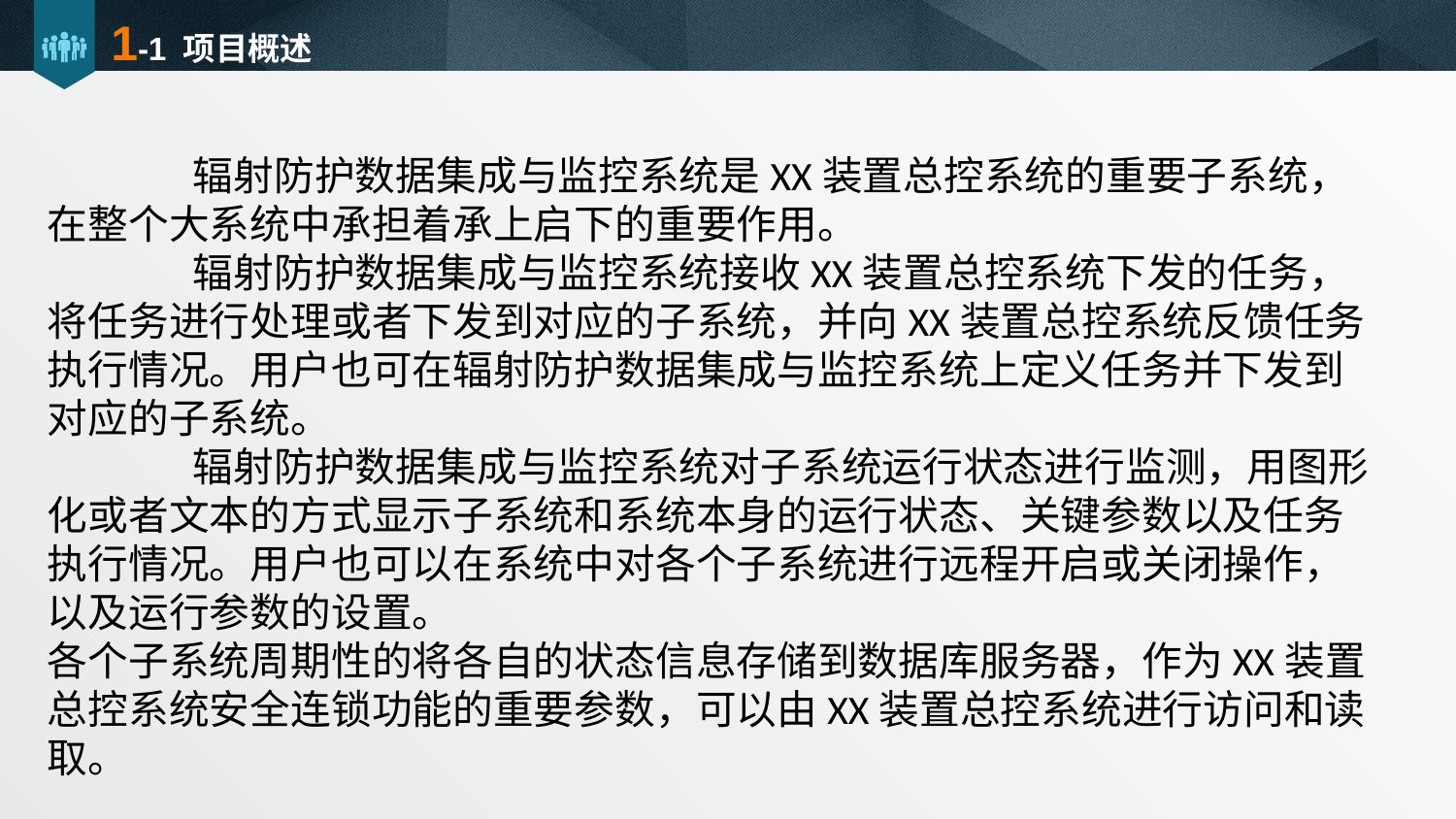

# 1-1 项目概述

	辐射防护数据集成与监控系统是XX装置总控系统的重要子系统，在整个大系统中承担着承上启下的重要作用。
	辐射防护数据集成与监控系统接收XX装置总控系统下发的任务，将任务进行处理或者下发到对应的子系统，并向XX装置总控系统反馈任务执行情况。用户也可在辐射防护数据集成与监控系统上定义任务并下发到对应的子系统。
	辐射防护数据集成与监控系统对子系统运行状态进行监测，用图形化或者文本的方式显示子系统和系统本身的运行状态、关键参数以及任务执行情况。用户也可以在系统中对各个子系统进行远程开启或关闭操作，以及运行参数的设置。
各个子系统周期性的将各自的状态信息存储到数据库服务器，作为XX装置总控系统安全连锁功能的重要参数，可以由XX装置总控系统进行访问和读取。